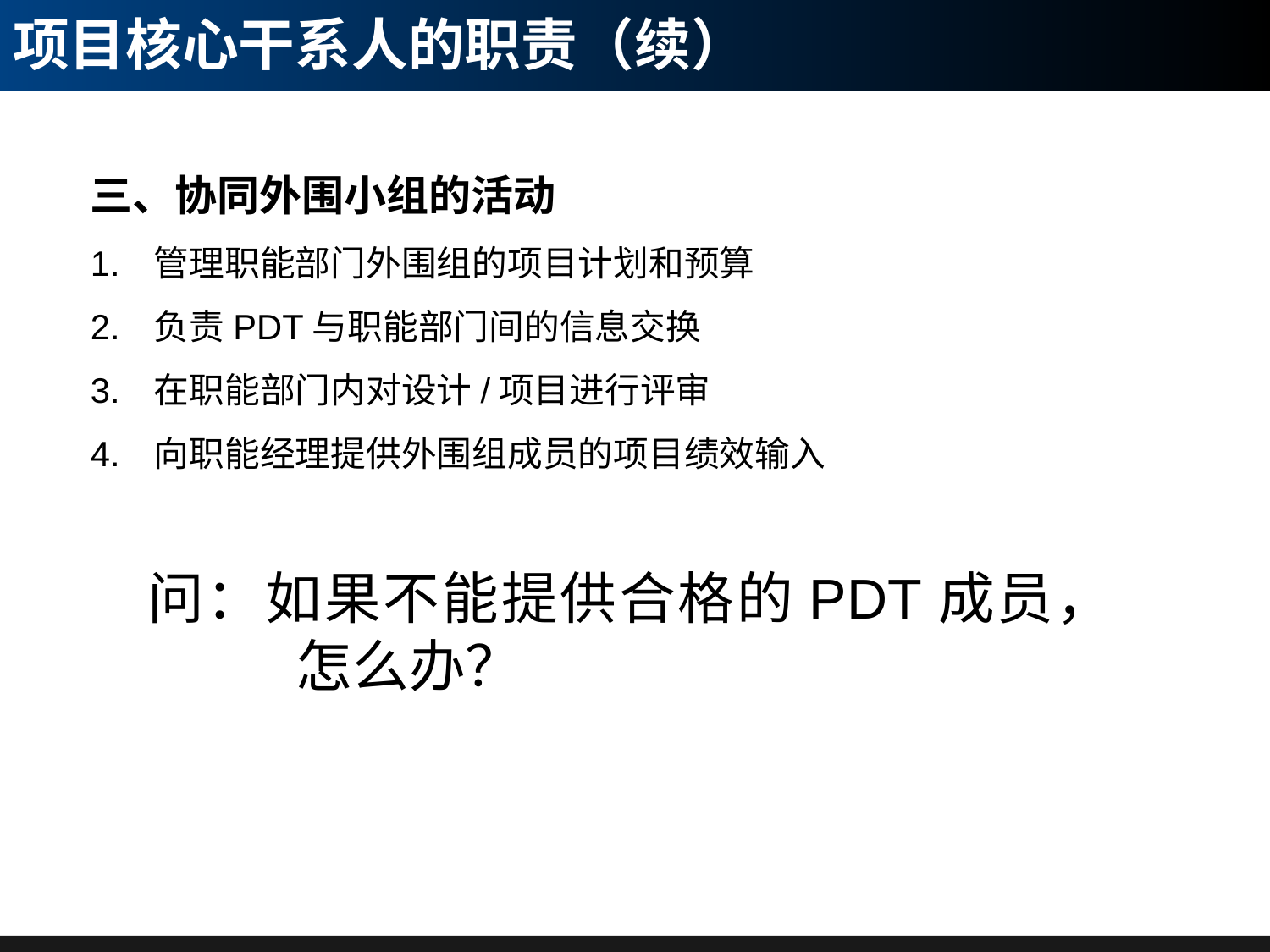

项目核心干系人的职责（续）
三、协同外围小组的活动
管理职能部门外围组的项目计划和预算
负责PDT与职能部门间的信息交换
在职能部门内对设计/项目进行评审
向职能经理提供外围组成员的项目绩效输入
问：如果不能提供合格的PDT成员，怎么办？